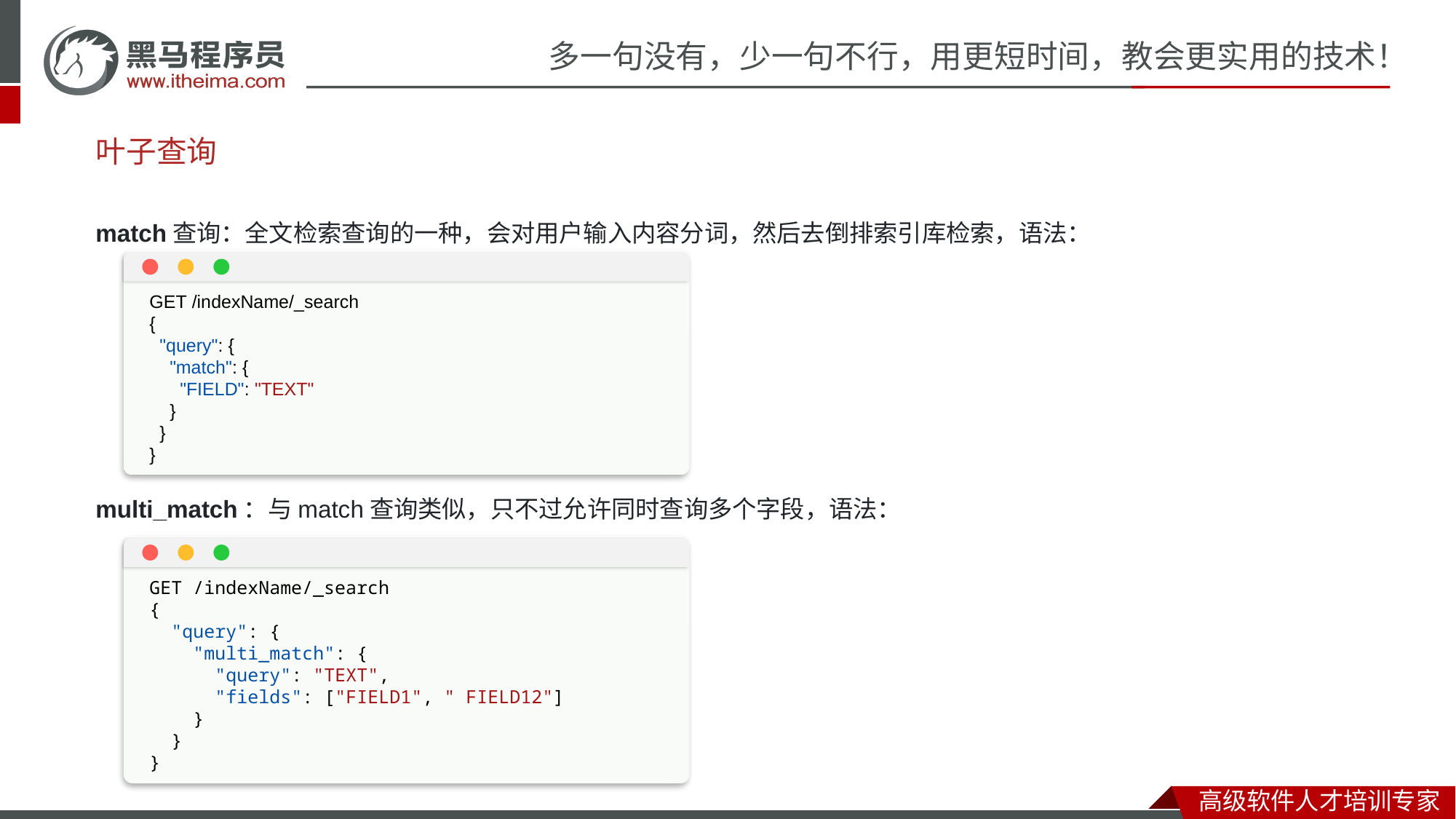

# 叶子查询
match查询：全文检索查询的一种，会对用户输入内容分词，然后去倒排索引库检索，语法：

multi_match：与match查询类似，只不过允许同时查询多个字段，语法：

GET /indexName/_search
{
  "query": {
    "match": {
      "FIELD": "TEXT"
    }
  }
}

GET /indexName/_search
{
  "query": {
    "multi_match": {
      "query": "TEXT",
      "fields": ["FIELD1", " FIELD12"]
    }
  }
}